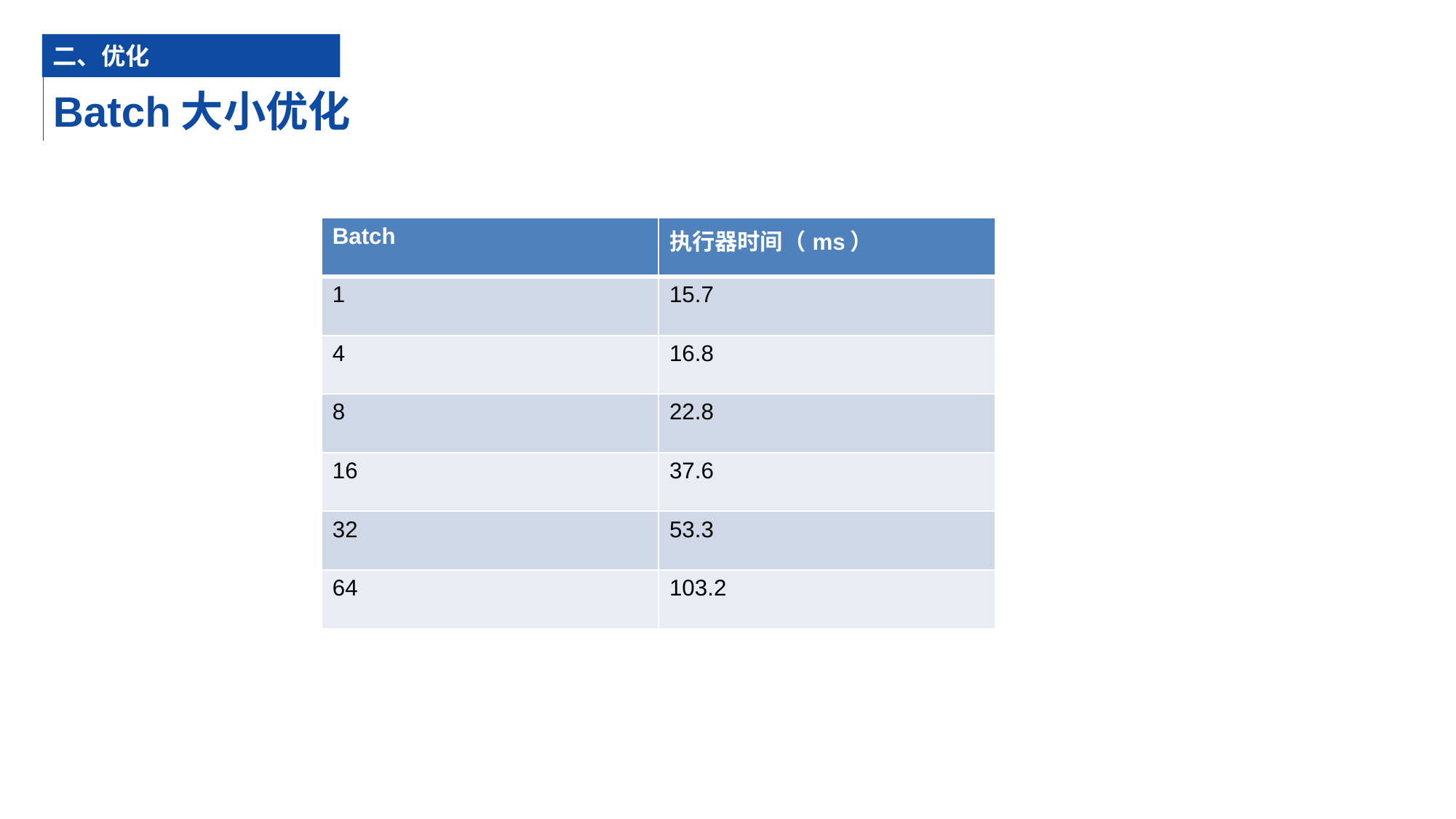

二、优化
# Batch大小优化
| Batch | 执行器时间（ms） |
| --- | --- |
| 1 | 15.7 |
| 4 | 16.8 |
| 8 | 22.8 |
| 16 | 37.6 |
| 32 | 53.3 |
| 64 | 103.2 |